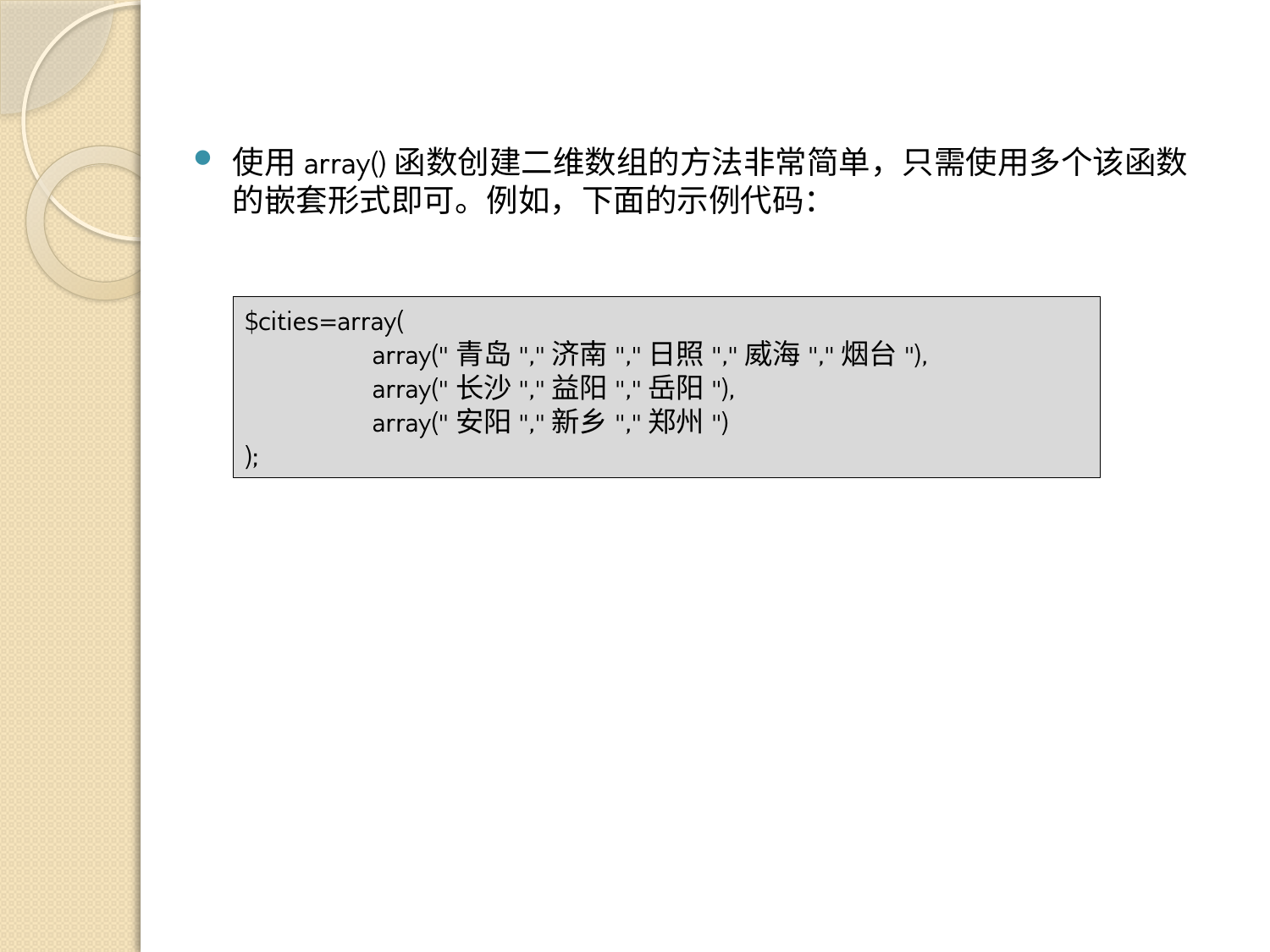

使用array()函数创建二维数组的方法非常简单，只需使用多个该函数的嵌套形式即可。例如，下面的示例代码：
$cities=array(
	array("青岛","济南","日照","威海","烟台"),
	array("长沙","益阳","岳阳"),
	array("安阳","新乡","郑州")
);